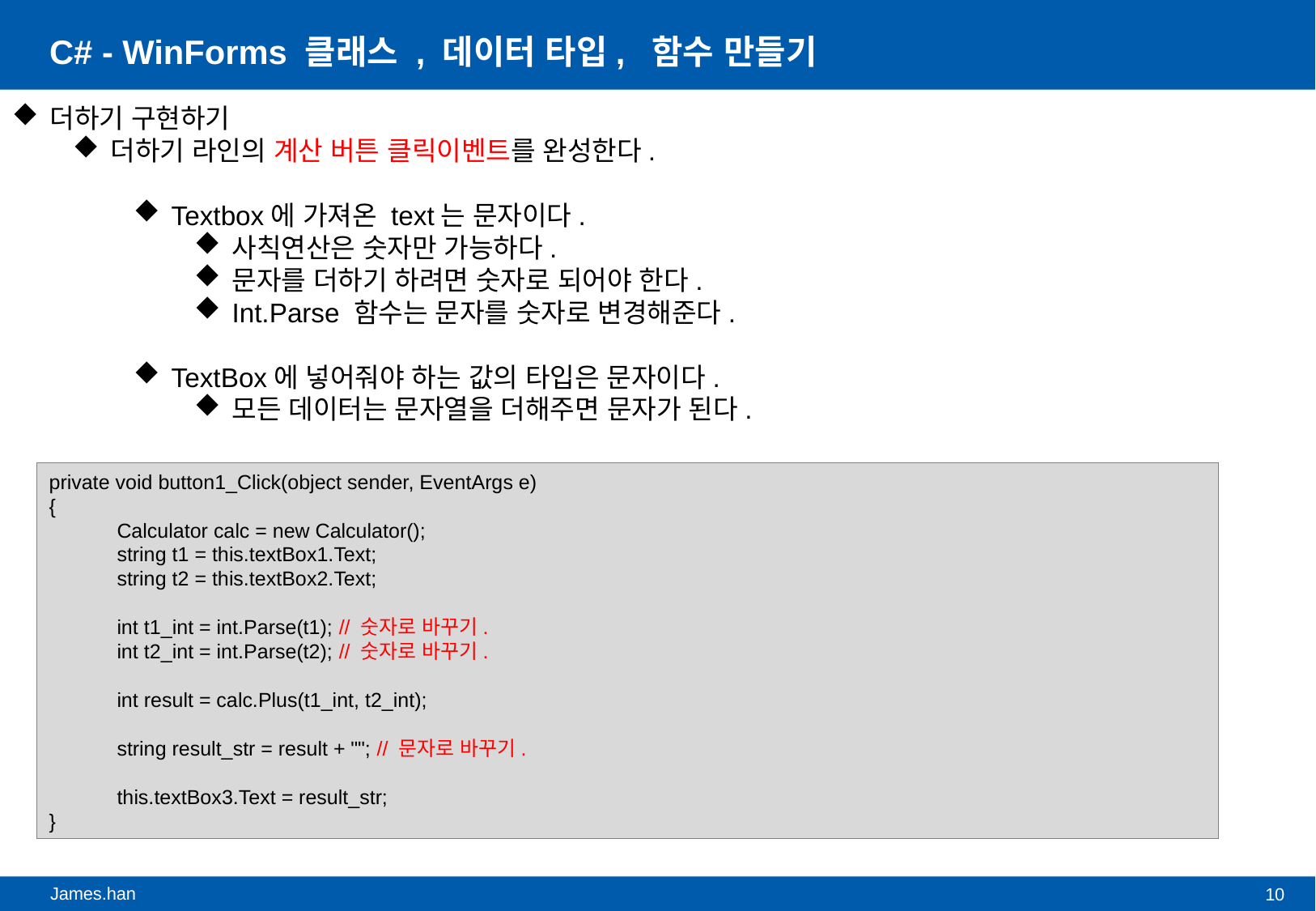

# C# - WinForms 클래스 , 데이터 타입,  함수 만들기
더하기 구현하기
더하기 라인의 계산 버튼 클릭이벤트를 완성한다.

Textbox에 가져온 text는 문자이다.
사칙연산은 숫자만 가능하다.
문자를 더하기 하려면 숫자로 되어야 한다.
Int.Parse 함수는 문자를 숫자로 변경해준다.

TextBox에 넣어줘야 하는 값의 타입은 문자이다.
모든 데이터는 문자열을 더해주면 문자가 된다.
private void button1_Click(object sender, EventArgs e)
{
            Calculator calc = new Calculator();
            string t1 = this.textBox1.Text;
            string t2 = this.textBox2.Text;

            int t1_int = int.Parse(t1); // 숫자로 바꾸기.
            int t2_int = int.Parse(t2); // 숫자로 바꾸기.

            int result = calc.Plus(t1_int, t2_int);

            string result_str = result + ""; // 문자로 바꾸기.

            this.textBox3.Text = result_str;
}
10